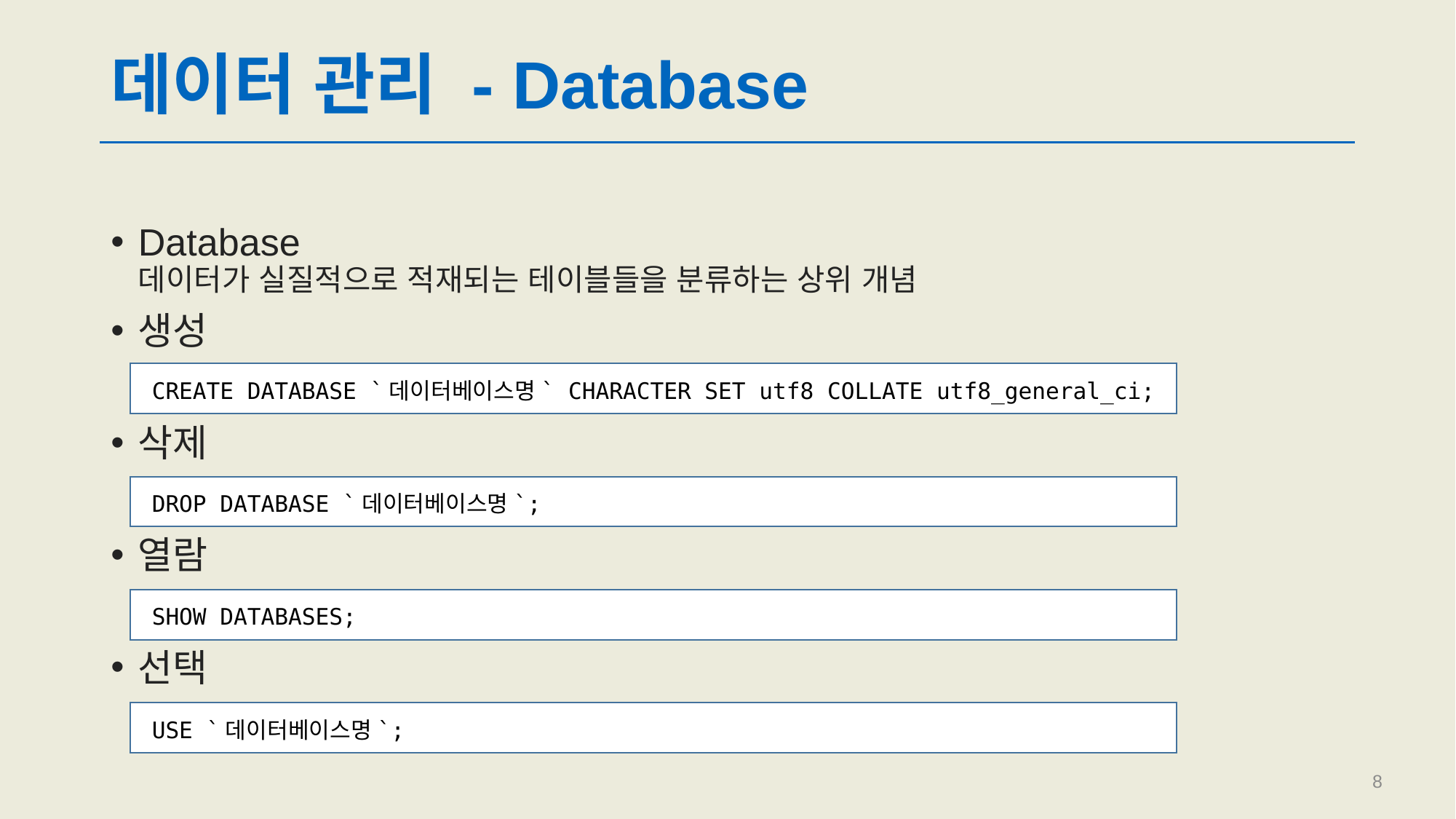

# 데이터 관리 - Database
Database
데이터가 실질적으로 적재되는 테이블들을 분류하는 상위 개념
생성

삭제

열람

선택
CREATE DATABASE `데이터베이스명` CHARACTER SET utf8 COLLATE utf8_general_ci;
DROP DATABASE `데이터베이스명`;
SHOW DATABASES;
USE `데이터베이스명`;
8